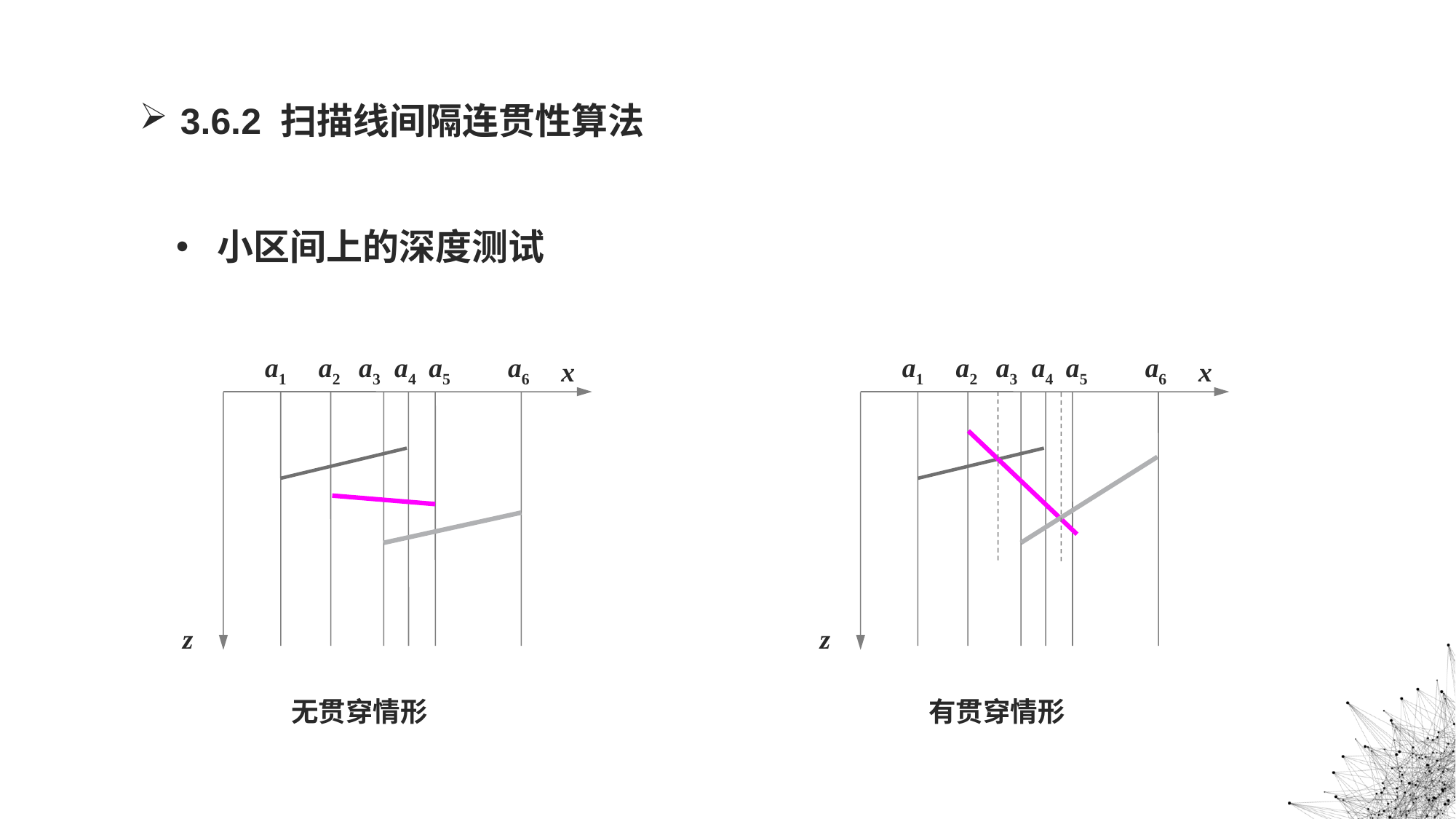

# 3.6.2 扫描线间隔连贯性算法
小区间上的深度测试
a1

a2

a3

a4

a5

a6

a1

a2

a3

a4

a5

a6

x

x

z

z

无贯穿情形
有贯穿情形